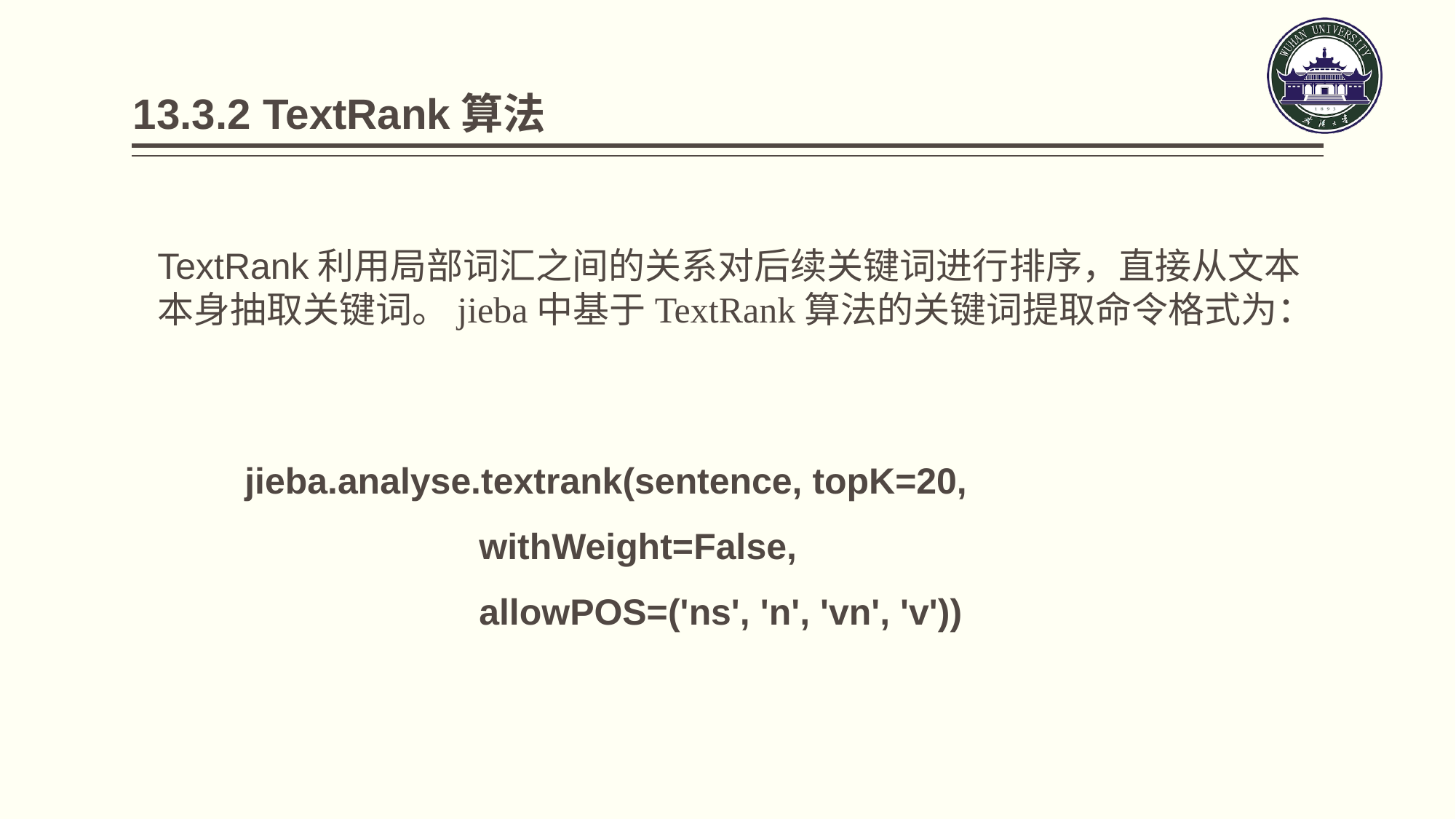

13.3.2 TextRank算法
TextRank利用局部词汇之间的关系对后续关键词进行排序，直接从文本本身抽取关键词。jieba中基于TextRank算法的关键词提取命令格式为：
jieba.analyse.textrank(sentence, topK=20,
                       withWeight=False,
                       allowPOS=('ns', 'n', 'vn', 'v'))